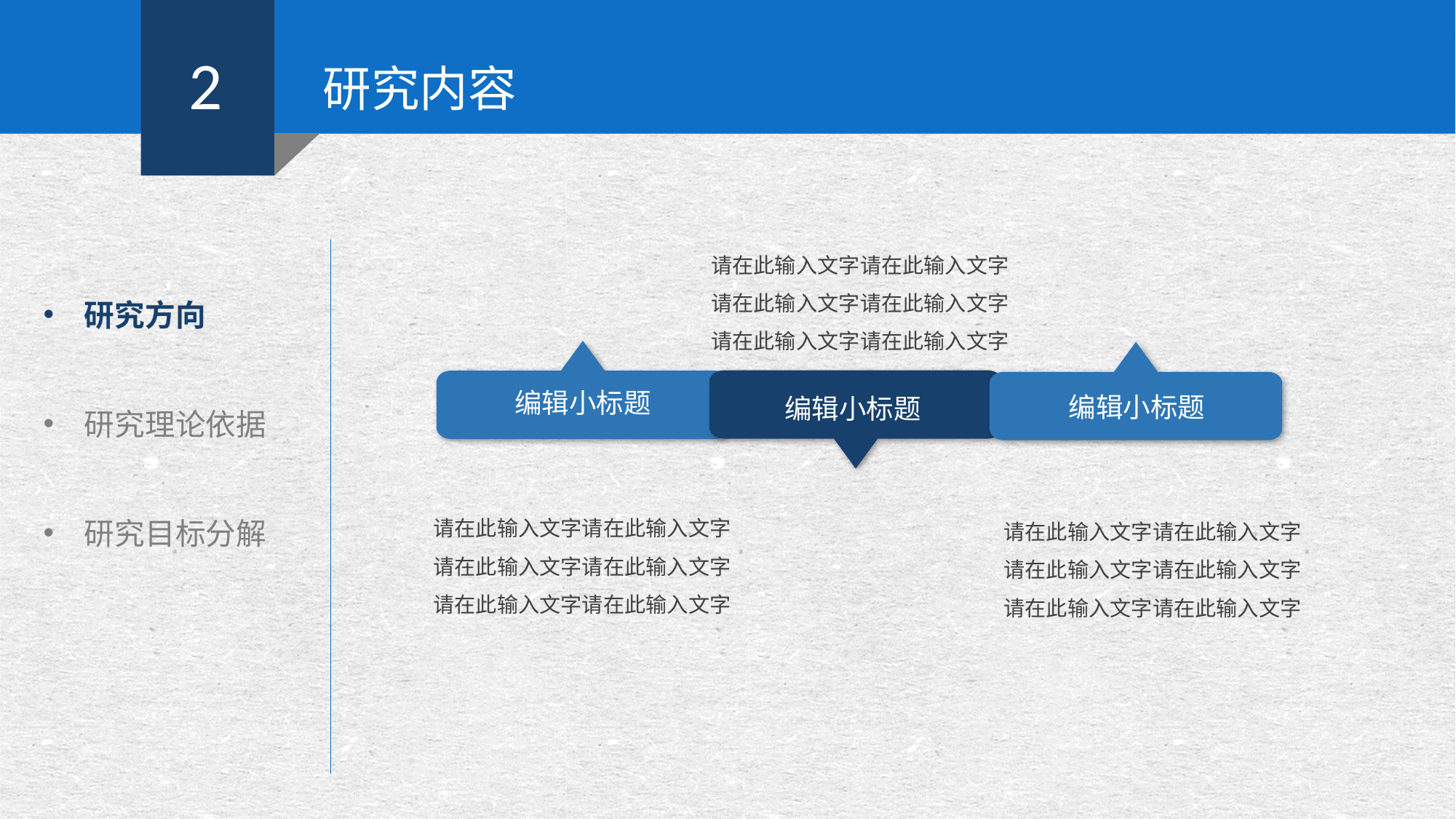

2
研究内容

研究方向
研究理论依据
研究目标分解
请在此输入文字请在此输入文字请在此输入文字请在此输入文字请在此输入文字请在此输入文字

编辑小标题

编辑小标题

编辑小标题
请在此输入文字请在此输入文字请在此输入文字请在此输入文字请在此输入文字请在此输入文字

请在此输入文字请在此输入文字请在此输入文字请在此输入文字请在此输入文字请在此输入文字